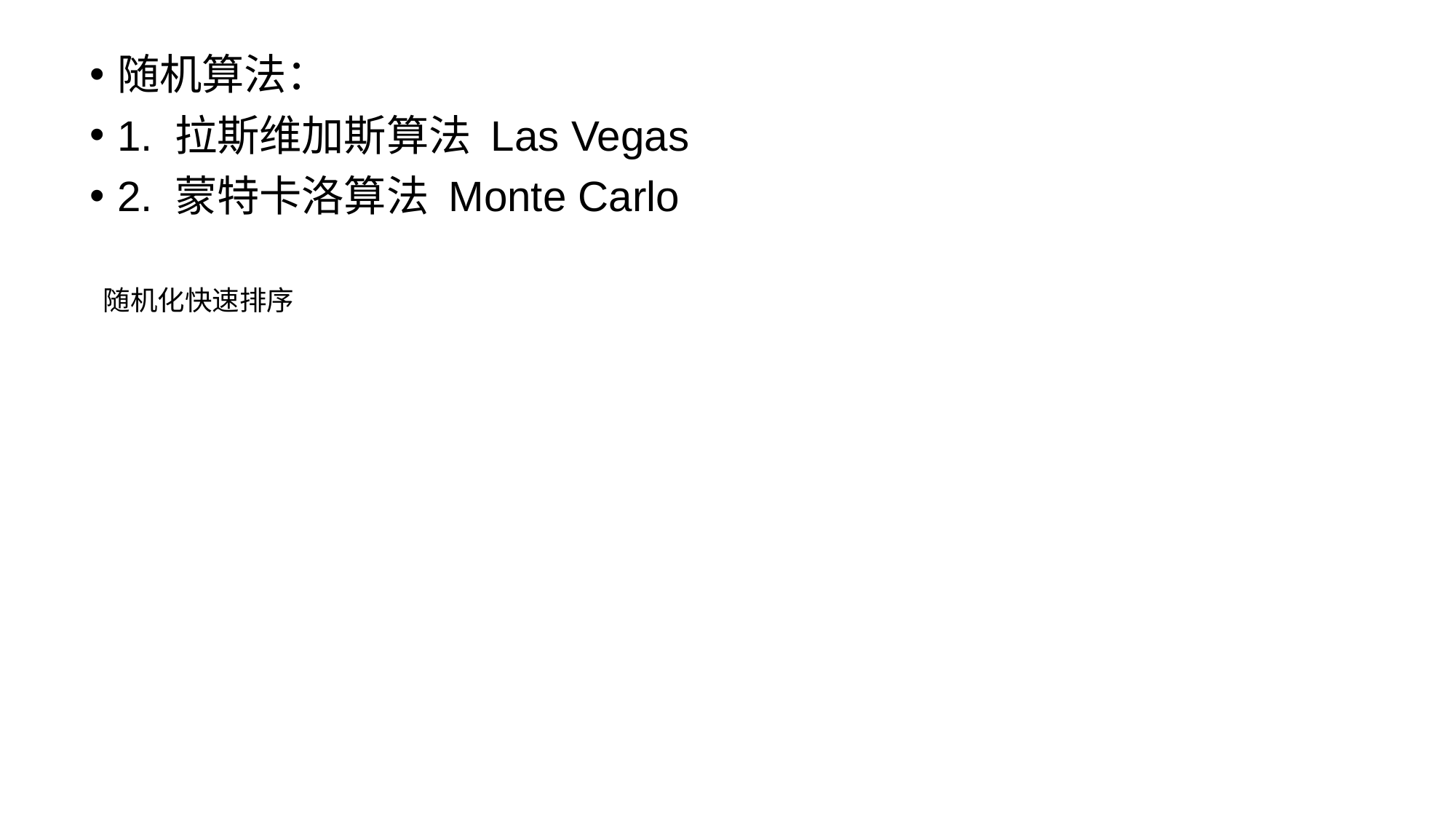

随机算法：
1. 拉斯维加斯算法 Las Vegas
2. 蒙特卡洛算法 Monte Carlo

随机化快速排序